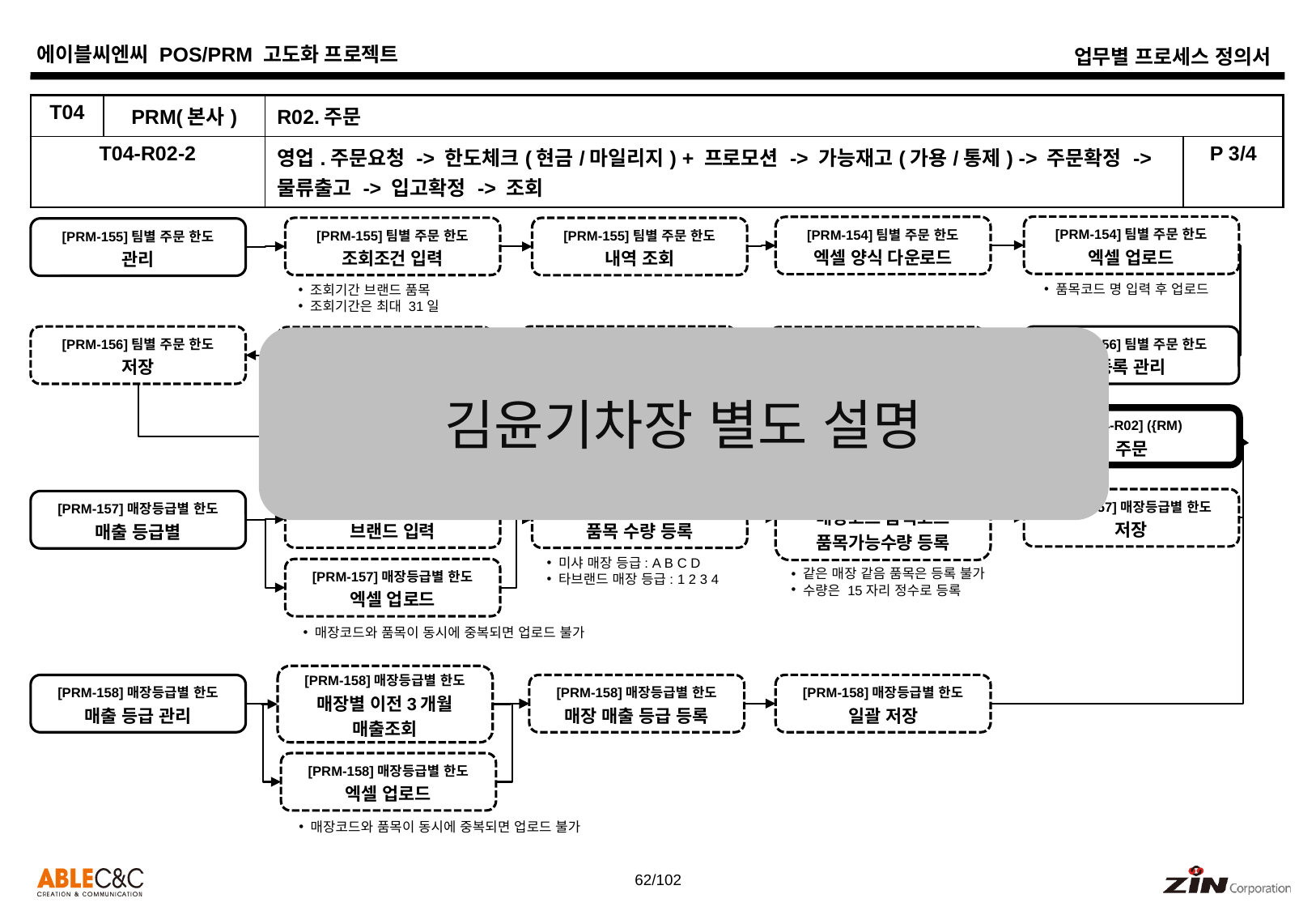

| T04 | PRM(본사) | R02.주문 |  |
| --- | --- | --- | --- |
| T04-R02-2 |  | 영업.주문요청 -> 한도체크(현금/마일리지) + 프로모션 -> 가능재고(가용/통제) -> 주문확정 -> 물류출고 -> 입고확정 -> 조회 | P 3/4 |
[PRM-154]팀별 주문 한도
엑셀 업로드
[PRM-154]팀별 주문 한도
엑셀 양식 다운로드
[PRM-155]팀별 주문 한도
조회조건 입력
[PRM-155]팀별 주문 한도
내역 조회
[PRM-155]팀별 주문 한도
관리
품목코드 명 입력 후 업로드
조회기간 브랜드 품목
조회기간은 최대 31일
[PRM-156]팀별 주문 한도
저장
[PRM-156]팀별 주문 한도
등록 관리
[PRM-156]팀별 주문 한도
배분율 입력
[PRM-156]팀별 주문 한도
일괄 적용
[PRM-156]팀별 주문 한도
품목 추가
김윤기차장 별도 설명
[T04-R02] ({RM)
주문
[PRM-157]매장등급별 한도
매장코드 품목코드 품목가능수량 등록
[PRM-157]매장등급별 한도
저장
[PRM-157]매장등급별 한도
브랜드 입력
[PRM-157]매장등급별 한도
품목 수량 등록
[PRM-157]매장등급별 한도
매출 등급별
미샤 매장 등급: A B C D
타브랜드 매장 등급: 1 2 3 4
[PRM-157]매장등급별 한도
엑셀 업로드
같은 매장 같음 품목은 등록 불가
수량은 15자리 정수로 등록
매장코드와 품목이 동시에 중복되면 업로드 불가
[PRM-158]매장등급별 한도
매장별 이전3개월 매출조회
[PRM-158]매장등급별 한도
일괄 저장
[PRM-158]매장등급별 한도
매출 등급 관리
[PRM-158]매장등급별 한도
매장 매출 등급 등록
[PRM-158]매장등급별 한도
엑셀 업로드
매장코드와 품목이 동시에 중복되면 업로드 불가